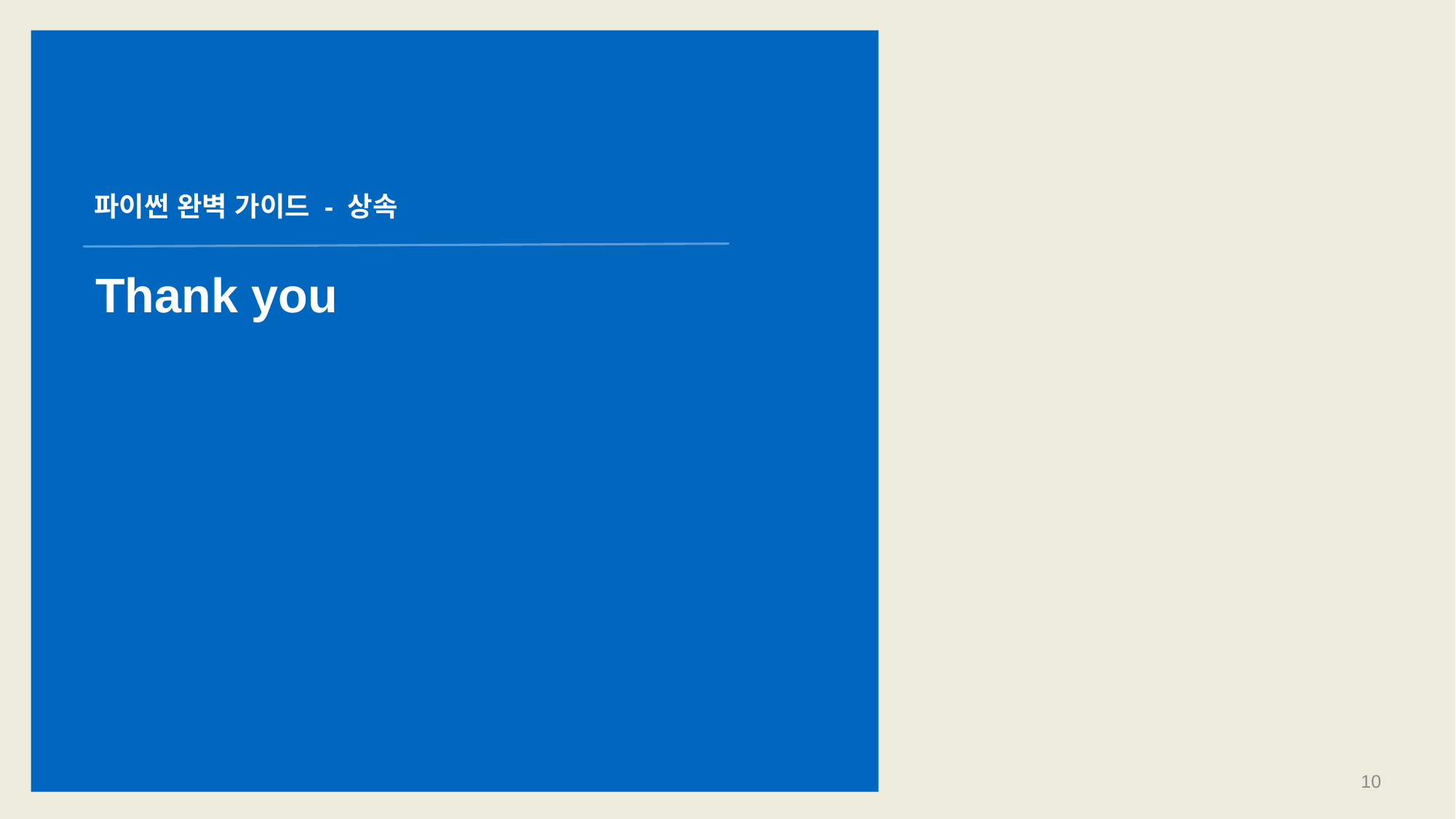

# 파이썬 완벽 가이드 - 상속
Thank you
10